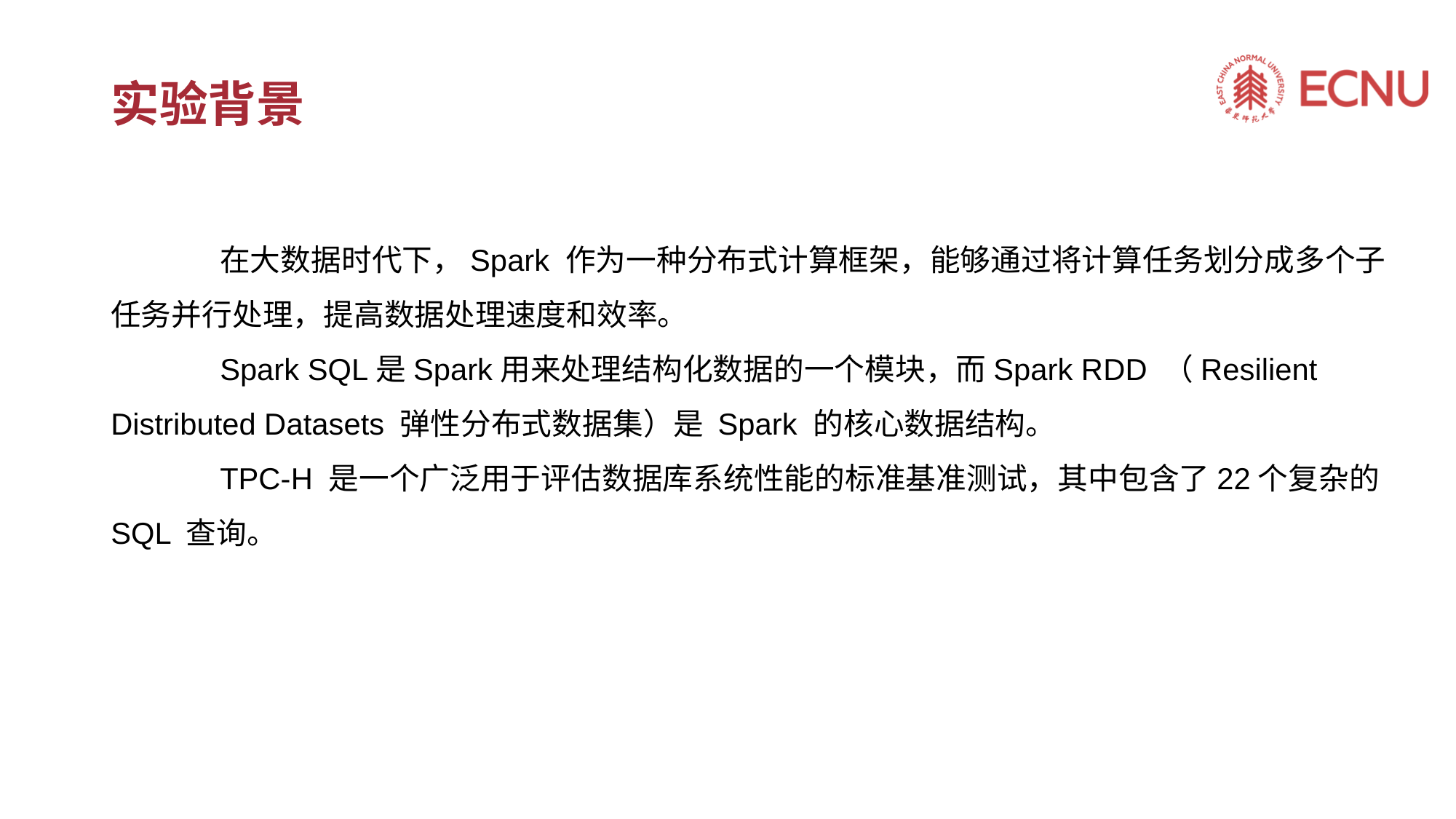

# 实验背景
	在大数据时代下，Spark 作为一种分布式计算框架，能够通过将计算任务划分成多个子任务并行处理，提高数据处理速度和效率。
	Spark SQL是Spark用来处理结构化数据的一个模块，而Spark RDD （Resilient Distributed Datasets 弹性分布式数据集）是 Spark 的核心数据结构。
	TPC-H 是一个广泛用于评估数据库系统性能的标准基准测试，其中包含了22个复杂的 SQL 查询。